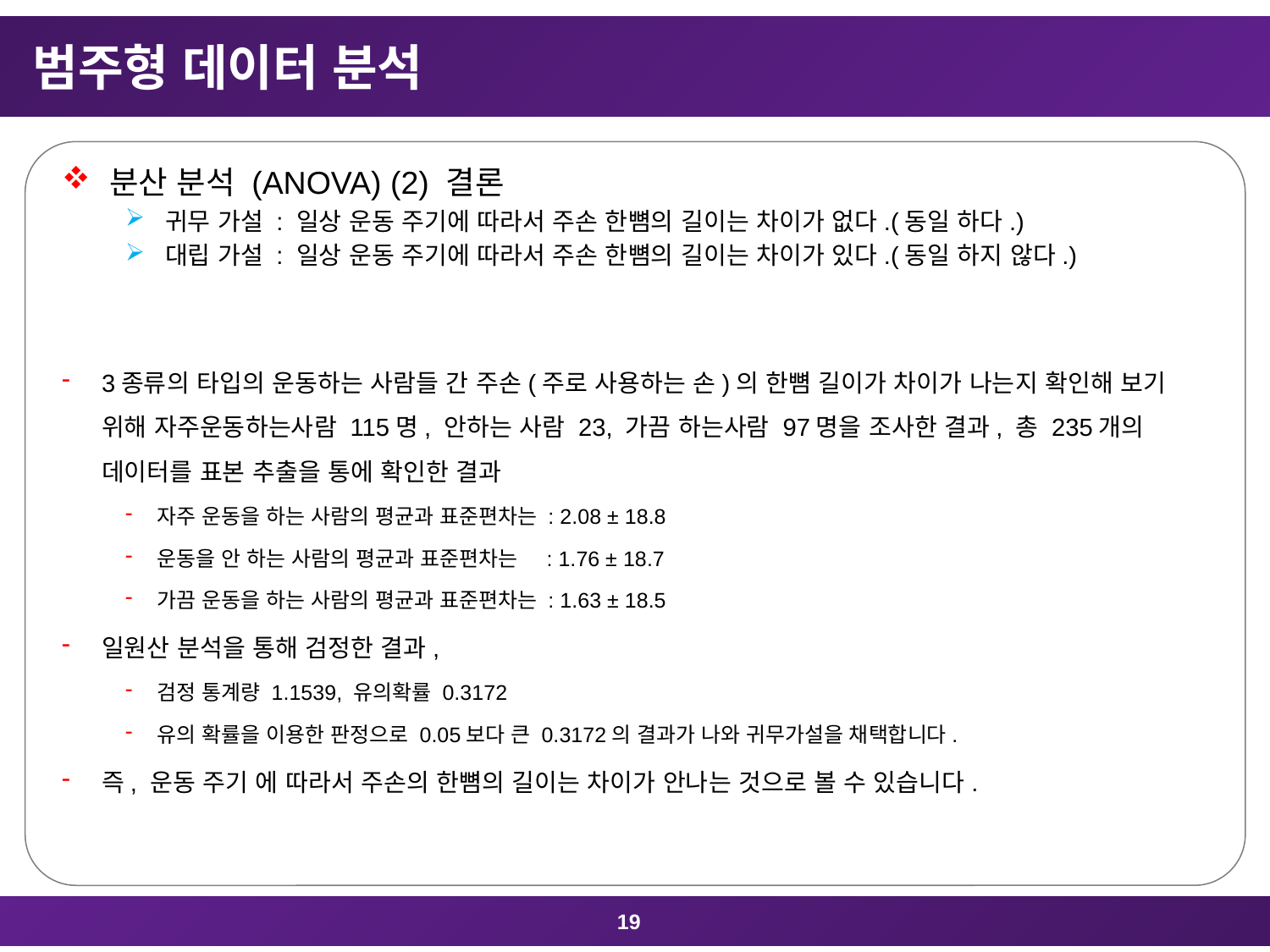

# 범주형 데이터 분석
분산 분석 (ANOVA) (2) 결론
귀무 가설 : 일상 운동 주기에 따라서 주손 한뼘의 길이는 차이가 없다.(동일 하다.)
대립 가설 : 일상 운동 주기에 따라서 주손 한뼘의 길이는 차이가 있다.(동일 하지 않다.)
3종류의 타입의 운동하는 사람들 간 주손(주로 사용하는 손)의 한뼘 길이가 차이가 나는지 확인해 보기 위해 자주운동하는사람 115명, 안하는 사람 23, 가끔 하는사람 97명을 조사한 결과, 총 235개의 데이터를 표본 추출을 통에 확인한 결과
자주 운동을 하는 사람의 평균과 표준편차는 : 2.08 ± 18.8
운동을 안 하는 사람의 평균과 표준편차는    : 1.76 ± 18.7
가끔 운동을 하는 사람의 평균과 표준편차는 : 1.63 ± 18.5
일원산 분석을 통해 검정한 결과,
검정 통계량 1.1539, 유의확률 0.3172
유의 확률을 이용한 판정으로 0.05보다 큰 0.3172의 결과가 나와 귀무가설을 채택합니다.
즉, 운동 주기 에 따라서 주손의 한뼘의 길이는 차이가 안나는 것으로 볼 수 있습니다.
19